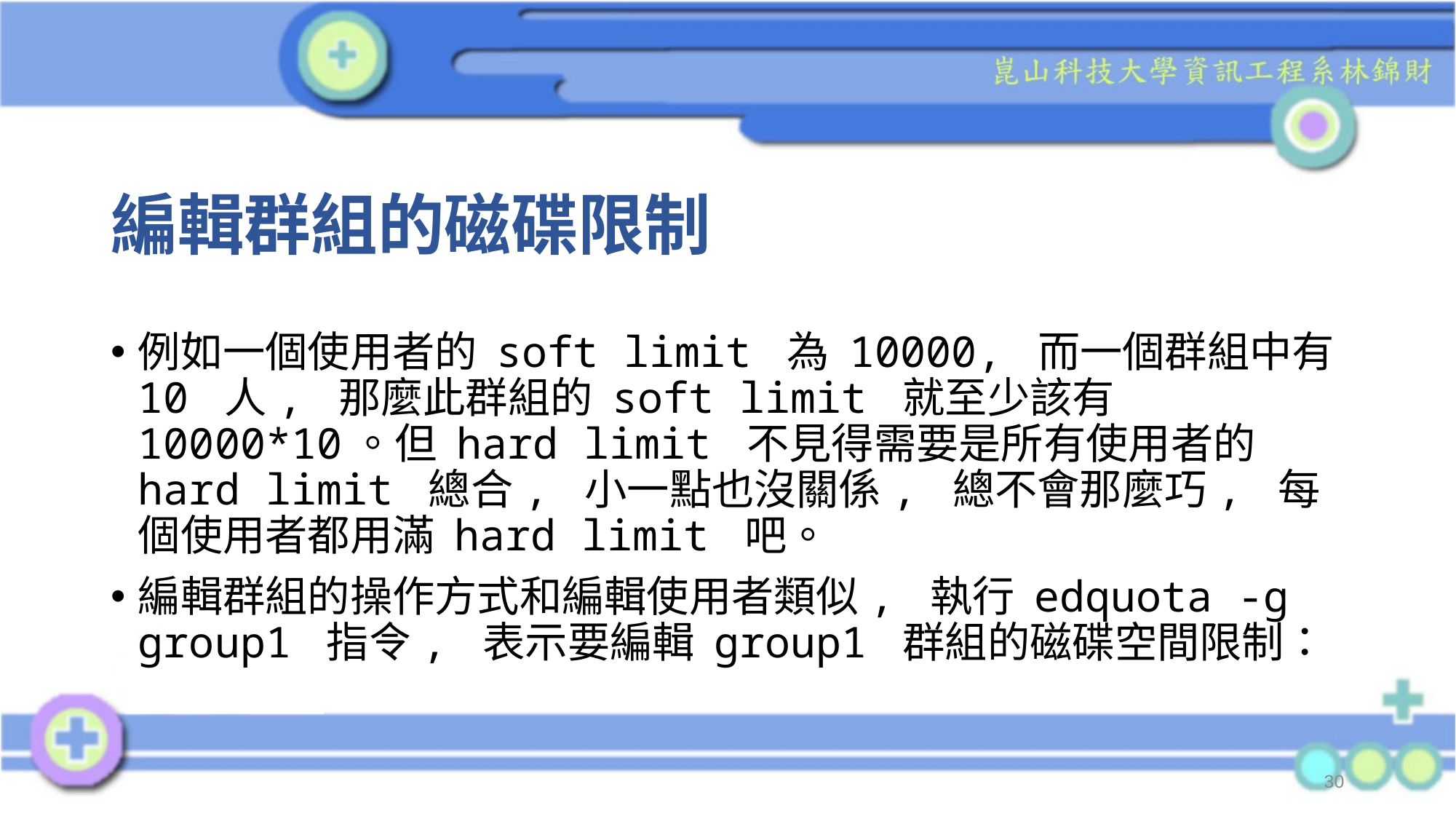

# 編輯群組的磁碟限制
例如一個使用者的 soft limit 為 10000, 而一個群組中有 10 人, 那麼此群組的 soft limit 就至少該有 10000*10。但 hard limit 不見得需要是所有使用者的 hard limit 總合, 小一點也沒關係, 總不會那麼巧, 每個使用者都用滿 hard limit 吧。
編輯群組的操作方式和編輯使用者類似, 執行 edquota -g group1 指令, 表示要編輯 group1 群組的磁碟空間限制：

30